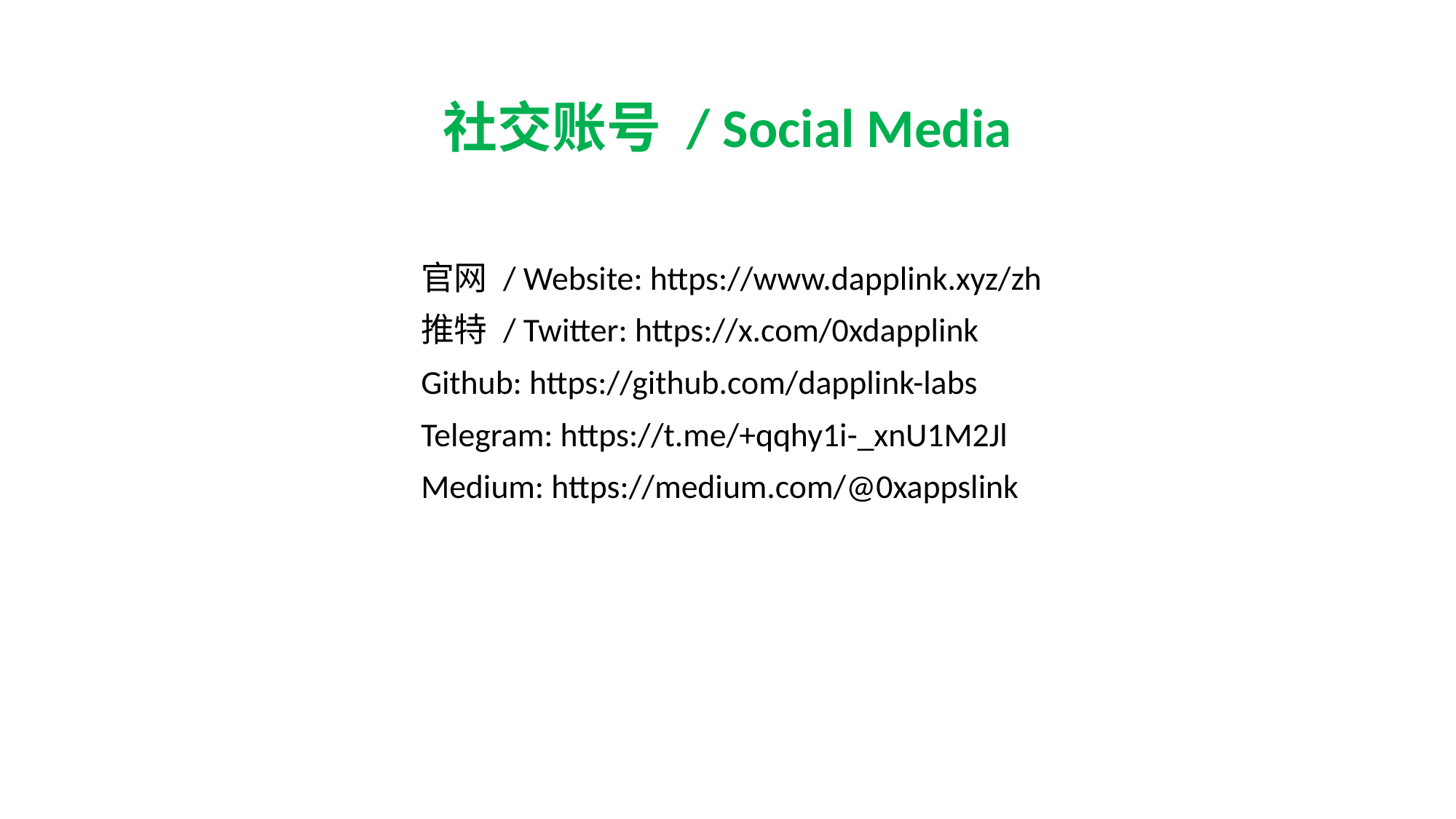

社交账号 / Social Media

官网 / Website: https://www.dapplink.xyz/zh
推特 / Twitter: https://x.com/0xdapplink
Github: https://github.com/dapplink-labs
Telegram: https://t.me/+qqhy1i-_xnU1M2Jl
Medium: https://medium.com/@0xappslink